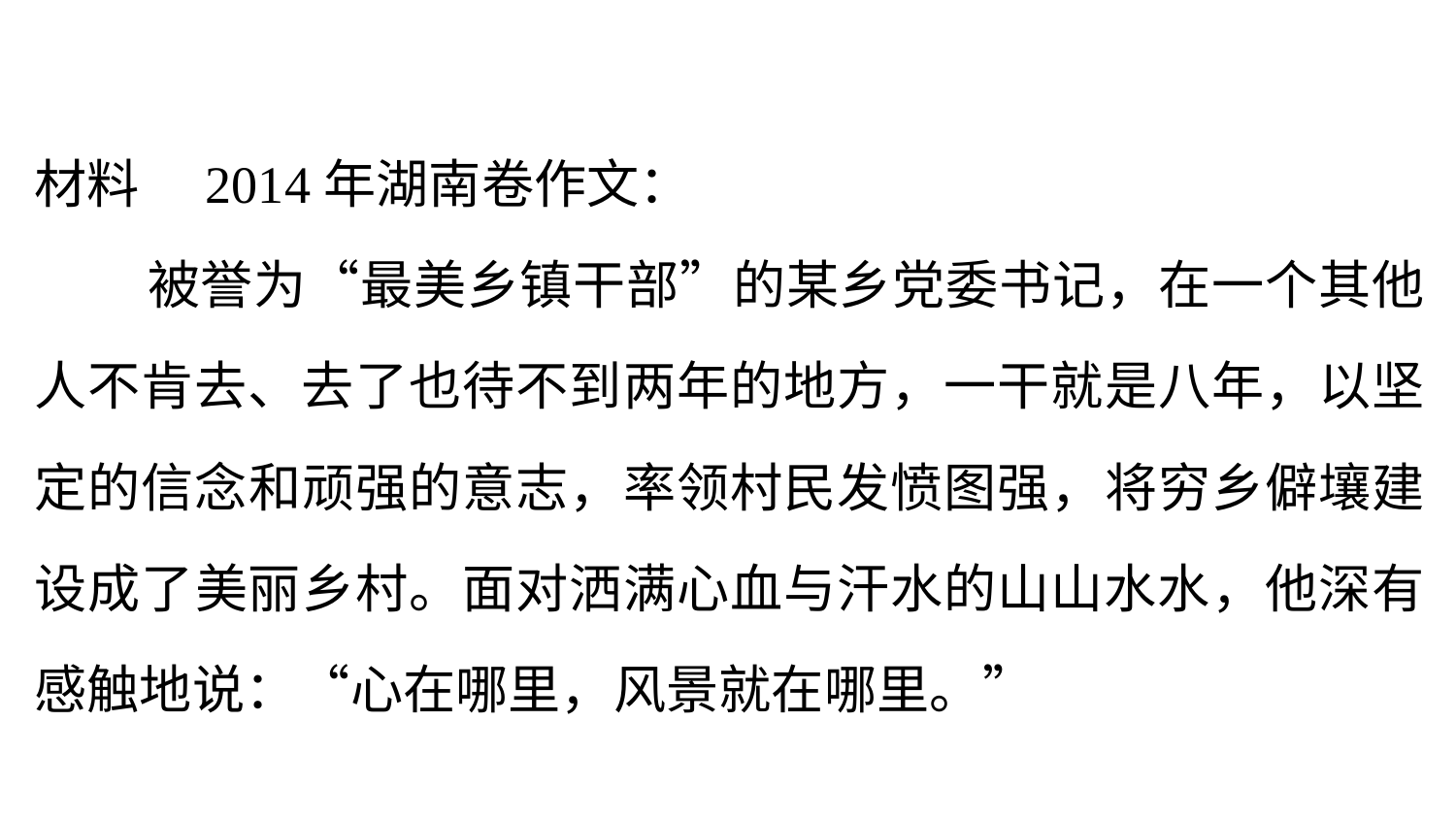

材料　2014年湖南卷作文：
        被誉为“最美乡镇干部”的某乡党委书记，在一个其他人不肯去、去了也待不到两年的地方，一干就是八年，以坚定的信念和顽强的意志，率领村民发愤图强，将穷乡僻壤建设成了美丽乡村。面对洒满心血与汗水的山山水水，他深有感触地说：“心在哪里，风景就在哪里。”